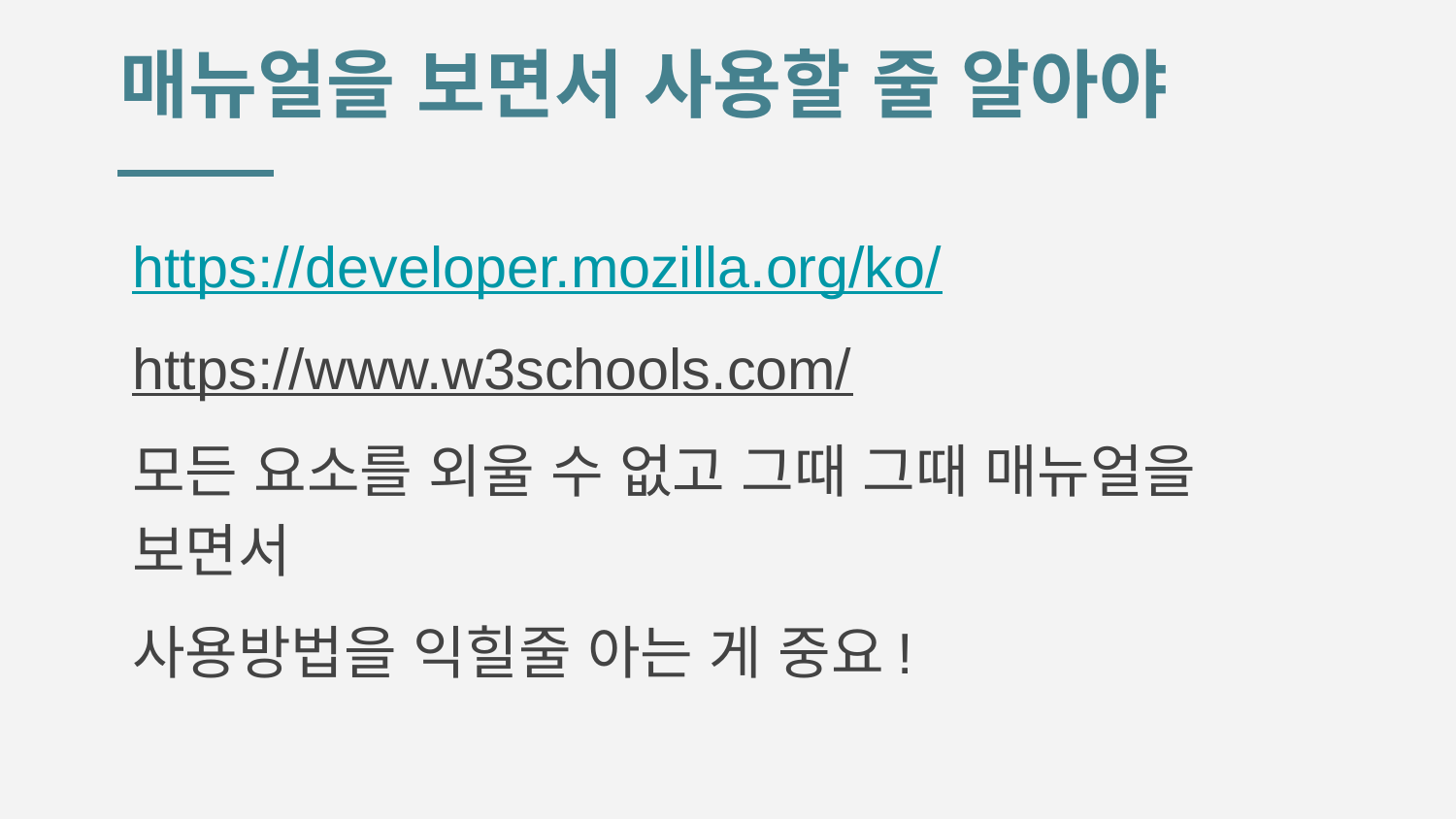

# 매뉴얼을 보면서 사용할 줄 알아야
https://developer.mozilla.org/ko/
https://www.w3schools.com/
모든 요소를 외울 수 없고 그때 그때 매뉴얼을 보면서
사용방법을 익힐줄 아는 게 중요!